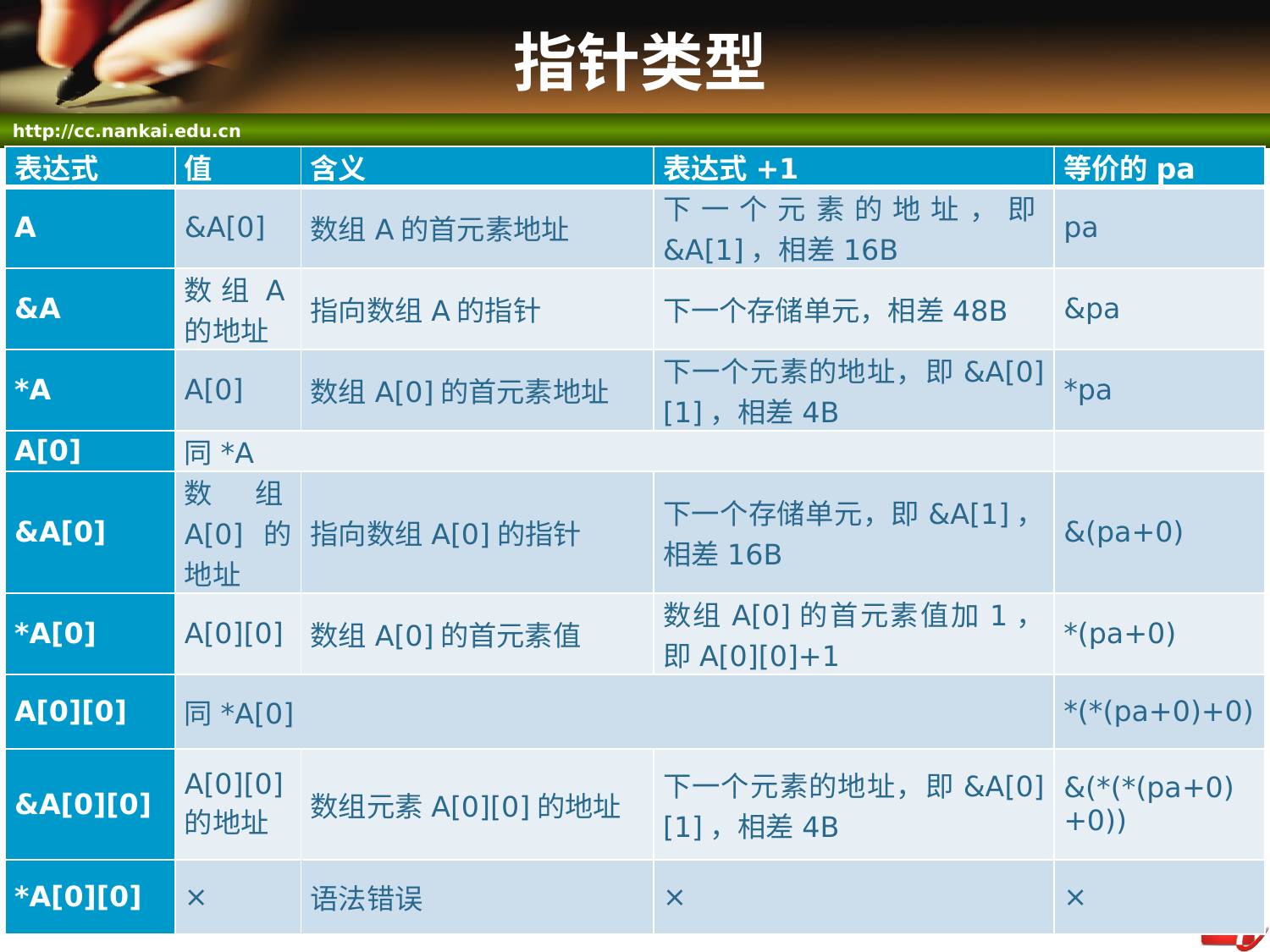

# 指针类型
| 表达式 | 值 | 含义 | 表达式+1 | 等价的pa |
| --- | --- | --- | --- | --- |
| A | &A[0] | 数组A的首元素地址 | 下一个元素的地址，即&A[1]，相差16B | pa |
| &A | 数组A的地址 | 指向数组A的指针 | 下一个存储单元，相差48B | &pa |
| \*A | A[0] | 数组A[0]的首元素地址 | 下一个元素的地址，即&A[0][1]，相差4B | \*pa |
| A[0] | 同\*A |  |  |  |
| &A[0] | 数组A[0]的地址 | 指向数组A[0]的指针 | 下一个存储单元，即&A[1]，相差16B | &(pa+0) |
| \*A[0] | A[0][0] | 数组A[0]的首元素值 | 数组A[0]的首元素值加1，即A[0][0]+1 | \*(pa+0) |
| A[0][0] | 同\*A[0] |  |  | \*(\*(pa+0)+0) |
| &A[0][0] | A[0][0]的地址 | 数组元素A[0][0]的地址 | 下一个元素的地址，即&A[0][1]，相差4B | &(\*(\*(pa+0)+0)) |
| \*A[0][0] | × | 语法错误 | × | × |
60
Database & Information System Lab